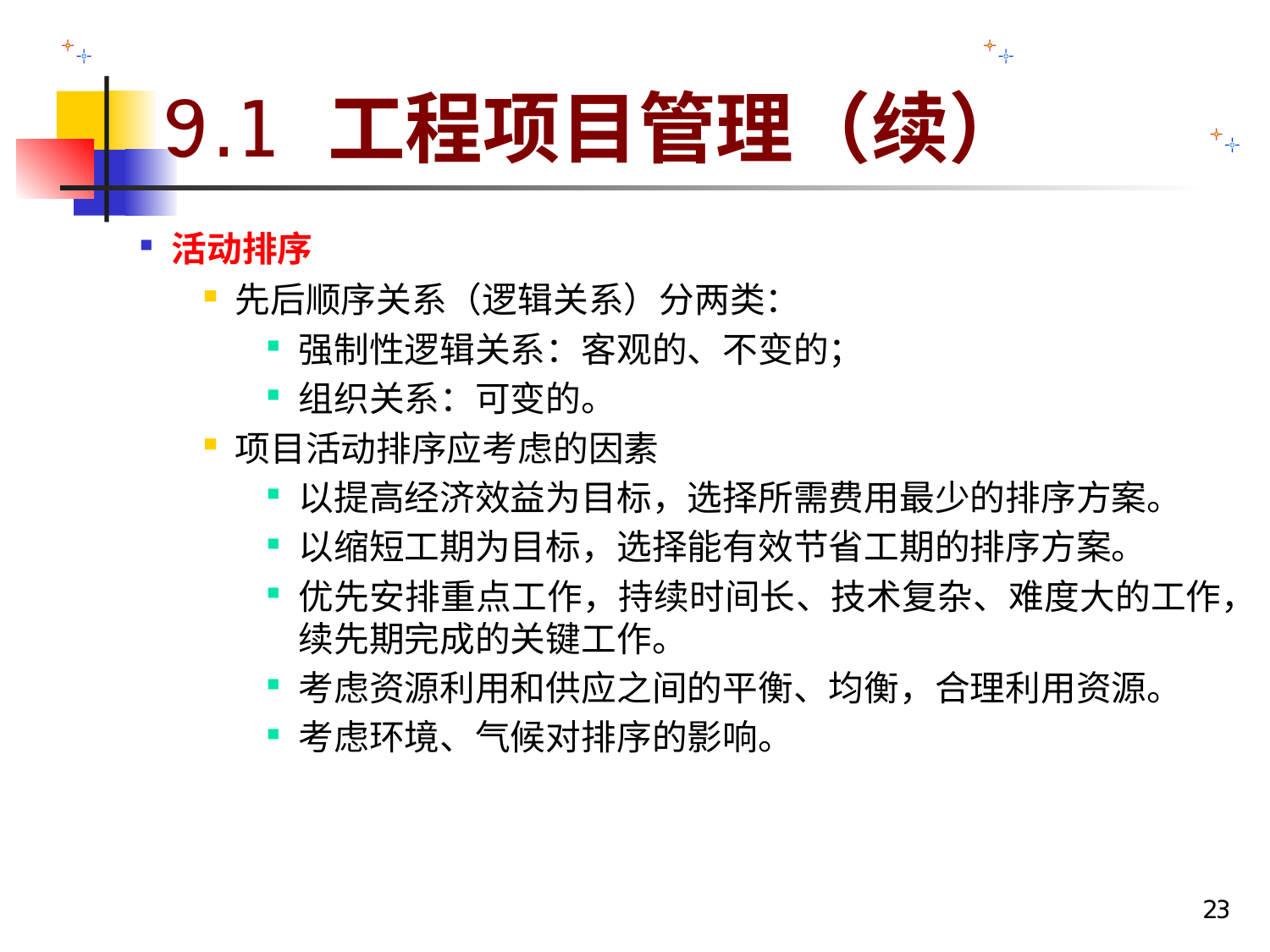

# 9.1 工程项目管理（续）
活动排序
先后顺序关系（逻辑关系）分两类：
强制性逻辑关系：客观的、不变的；
组织关系：可变的。
项目活动排序应考虑的因素
以提高经济效益为目标，选择所需费用最少的排序方案。
以缩短工期为目标，选择能有效节省工期的排序方案。
优先安排重点工作，持续时间长、技术复杂、难度大的工作，续先期完成的关键工作。
考虑资源利用和供应之间的平衡、均衡，合理利用资源。
考虑环境、气候对排序的影响。
23